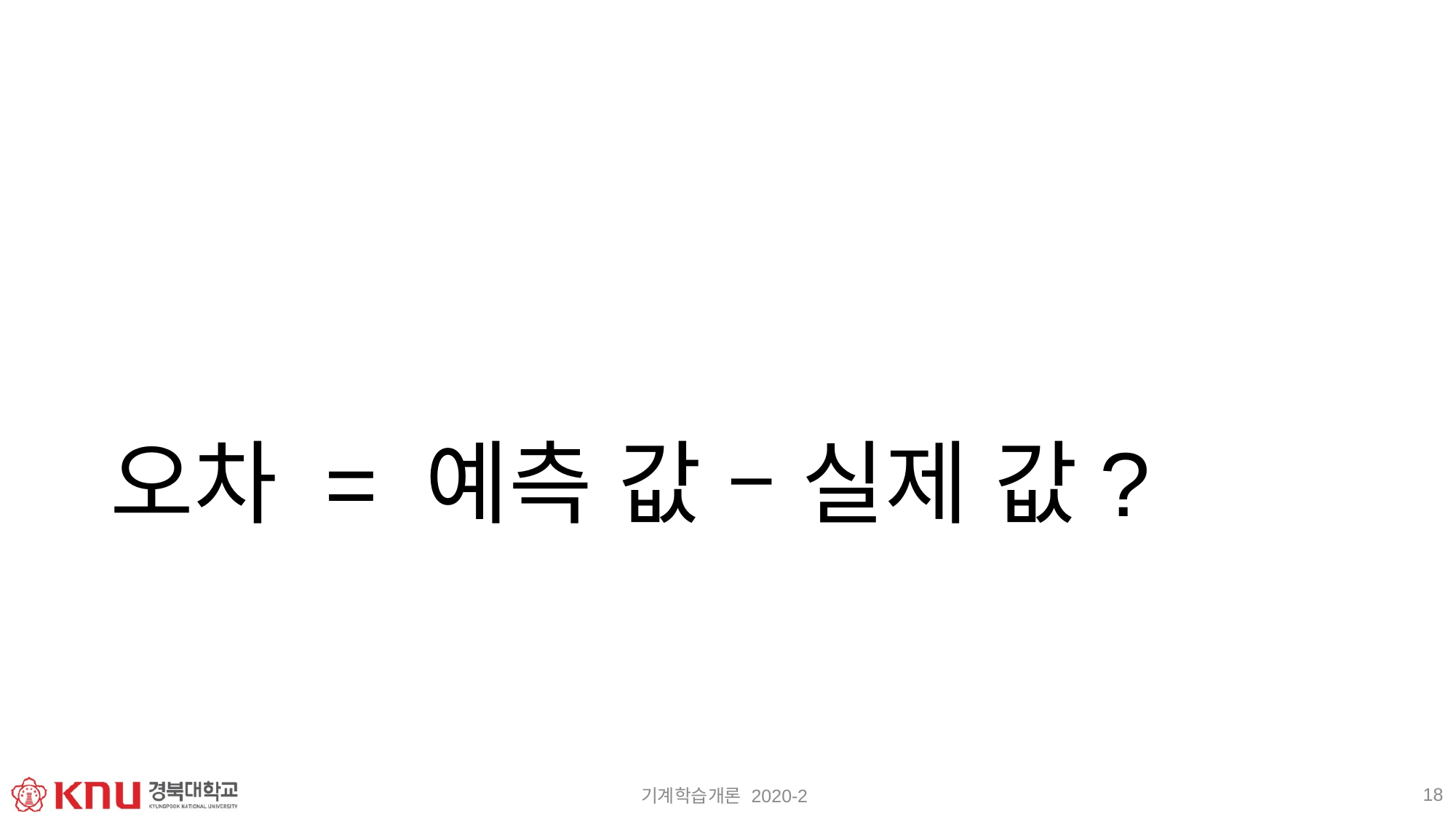

# 오차 = 예측 값 – 실제 값?
18
기계학습개론 2020-2